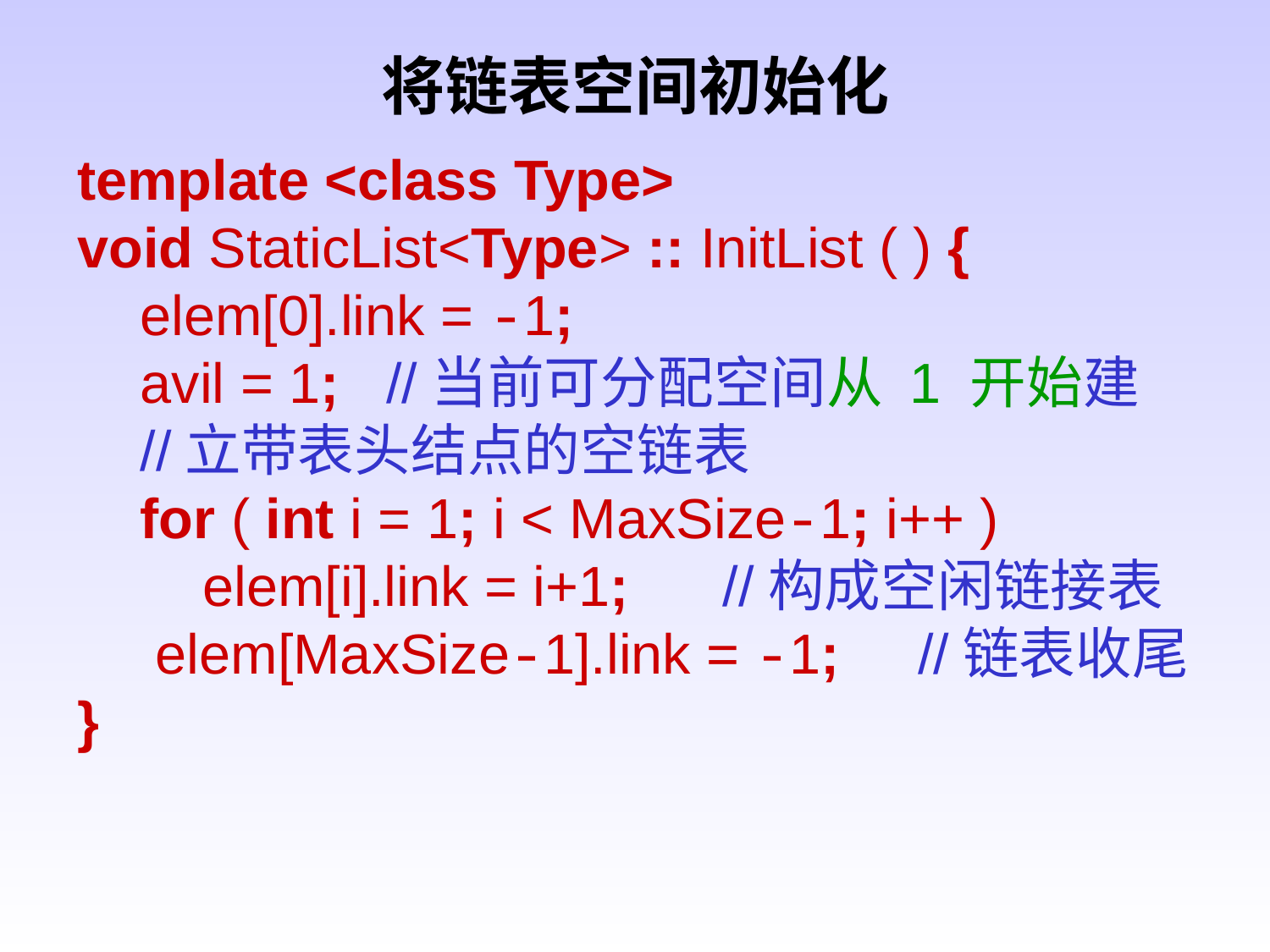

# 将链表空间初始化
template <class Type>
void StaticList<Type> :: InitList ( ) {
    elem[0].link = -1;
    avil = 1;   //当前可分配空间从 1 开始建
    //立带表头结点的空链表
    for ( int i = 1; i < MaxSize-1; i++ )
        elem[i].link = i+1;      //构成空闲链接表
     elem[MaxSize-1].link = -1;     //链表收尾
}